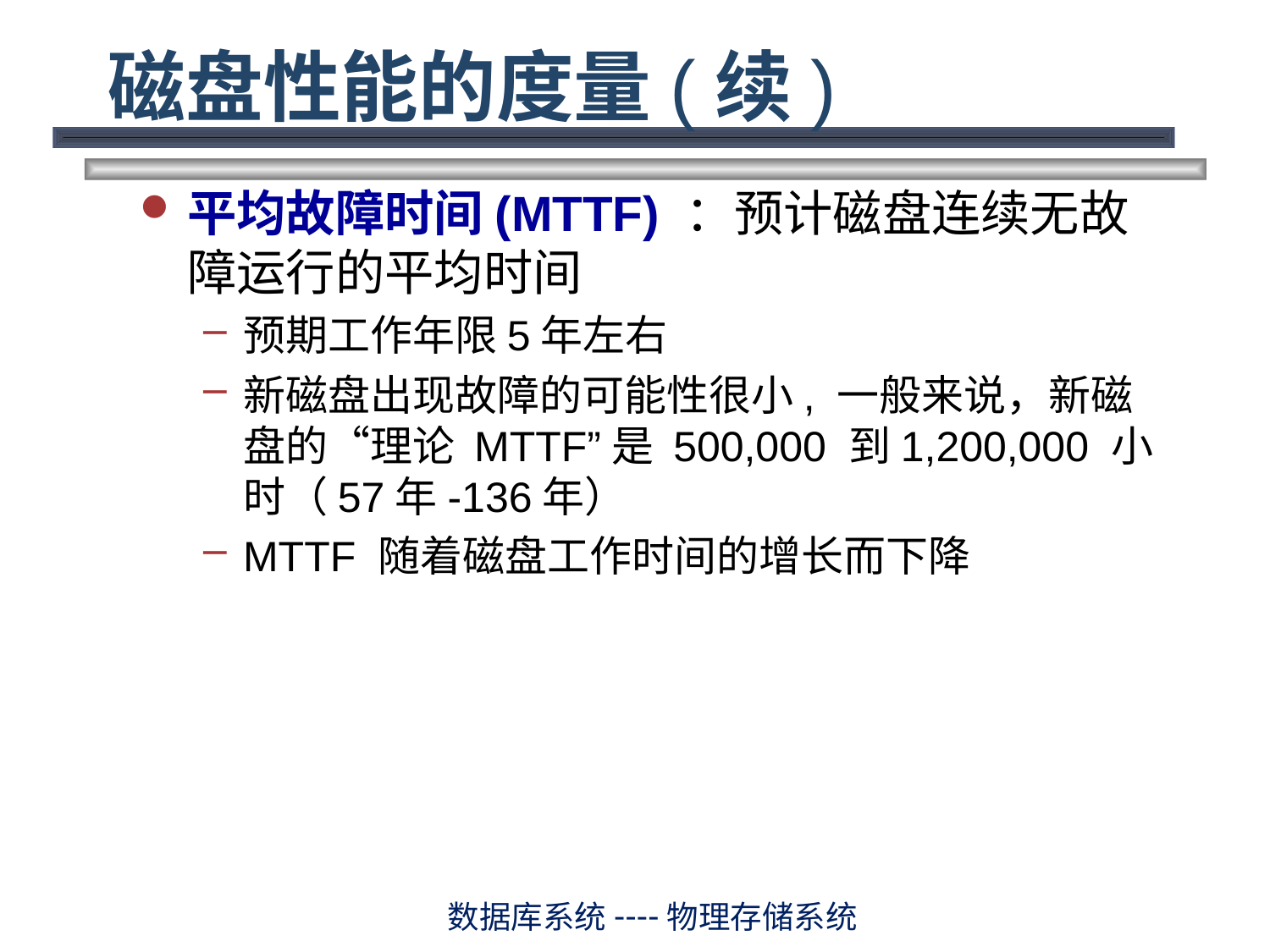

# 磁盘性能的度量(续)
平均故障时间(MTTF) ：预计磁盘连续无故障运行的平均时间
预期工作年限5年左右
新磁盘出现故障的可能性很小, 一般来说，新磁盘的“理论 MTTF”是 500,000 到1,200,000 小时（57年-136年）
MTTF 随着磁盘工作时间的增长而下降

数据库系统----物理存储系统